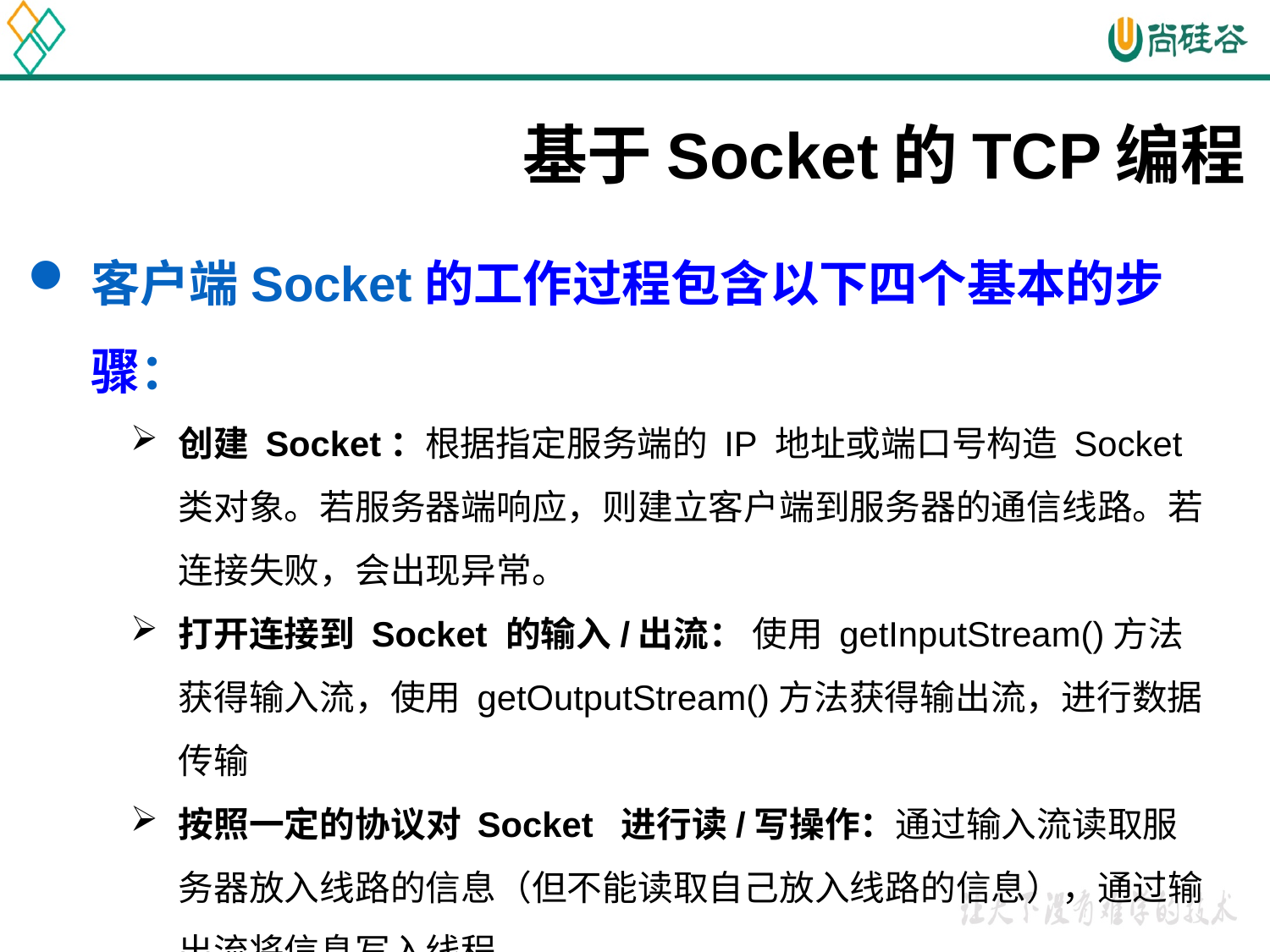

基于Socket的TCP编程
客户端Socket的工作过程包含以下四个基本的步骤：
创建 Socket：根据指定服务端的 IP 地址或端口号构造 Socket 类对象。若服务器端响应，则建立客户端到服务器的通信线路。若连接失败，会出现异常。
打开连接到 Socket 的输入/出流： 使用 getInputStream()方法获得输入流，使用 getOutputStream()方法获得输出流，进行数据传输
按照一定的协议对 Socket  进行读/写操作：通过输入流读取服务器放入线路的信息（但不能读取自己放入线路的信息），通过输出流将信息写入线程。
关闭 Socket：断开客户端到服务器的连接，释放线路